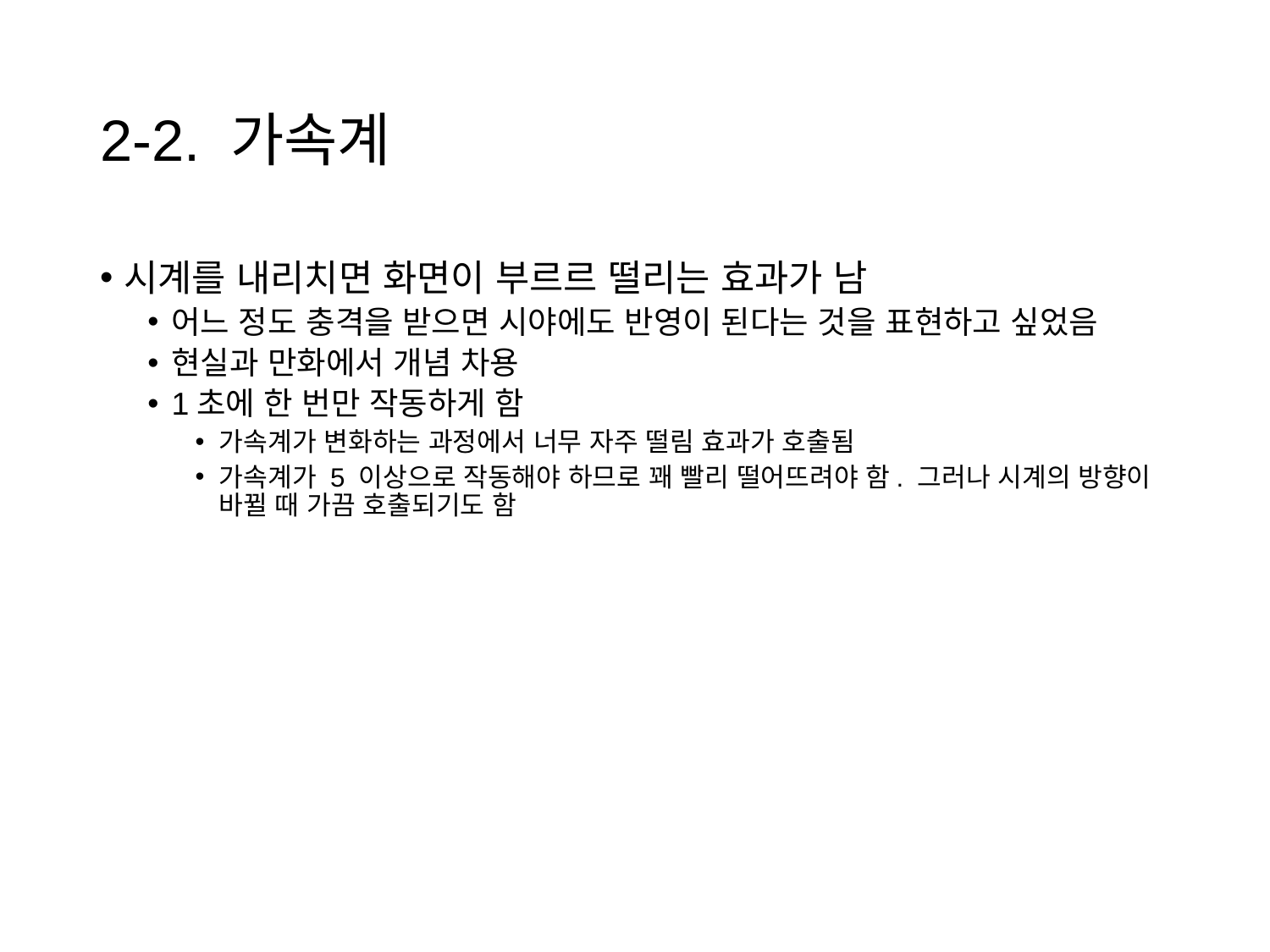

# 2-2. 가속계
시계를 내리치면 화면이 부르르 떨리는 효과가 남
어느 정도 충격을 받으면 시야에도 반영이 된다는 것을 표현하고 싶었음
현실과 만화에서 개념 차용
1초에 한 번만 작동하게 함
가속계가 변화하는 과정에서 너무 자주 떨림 효과가 호출됨
가속계가 5 이상으로 작동해야 하므로 꽤 빨리 떨어뜨려야 함. 그러나 시계의 방향이 바뀔 때 가끔 호출되기도 함